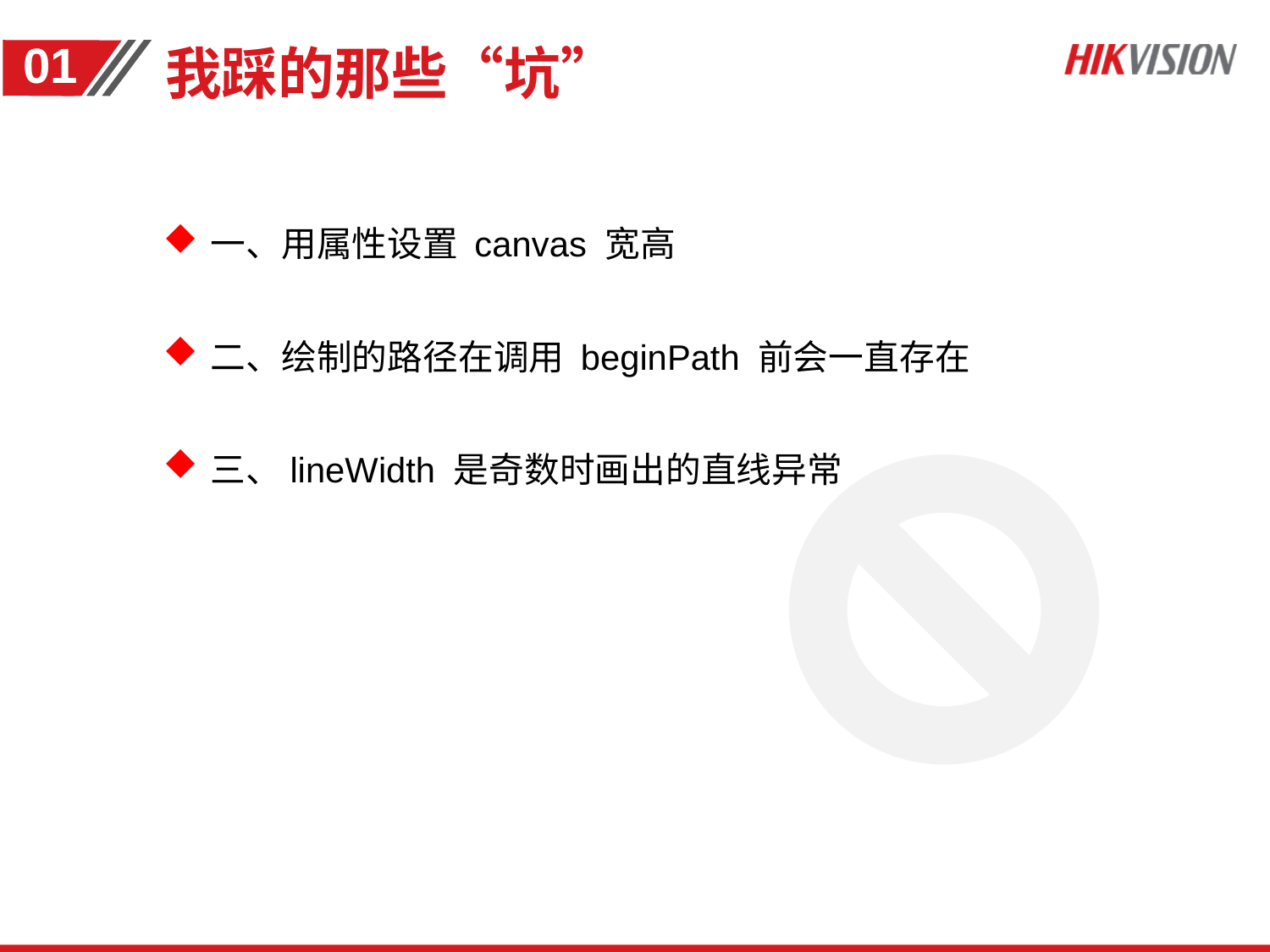

我踩的那些“坑”

01
一、用属性设置 canvas 宽高

二、绘制的路径在调用 beginPath 前会一直存在

三、lineWidth 是奇数时画出的直线异常